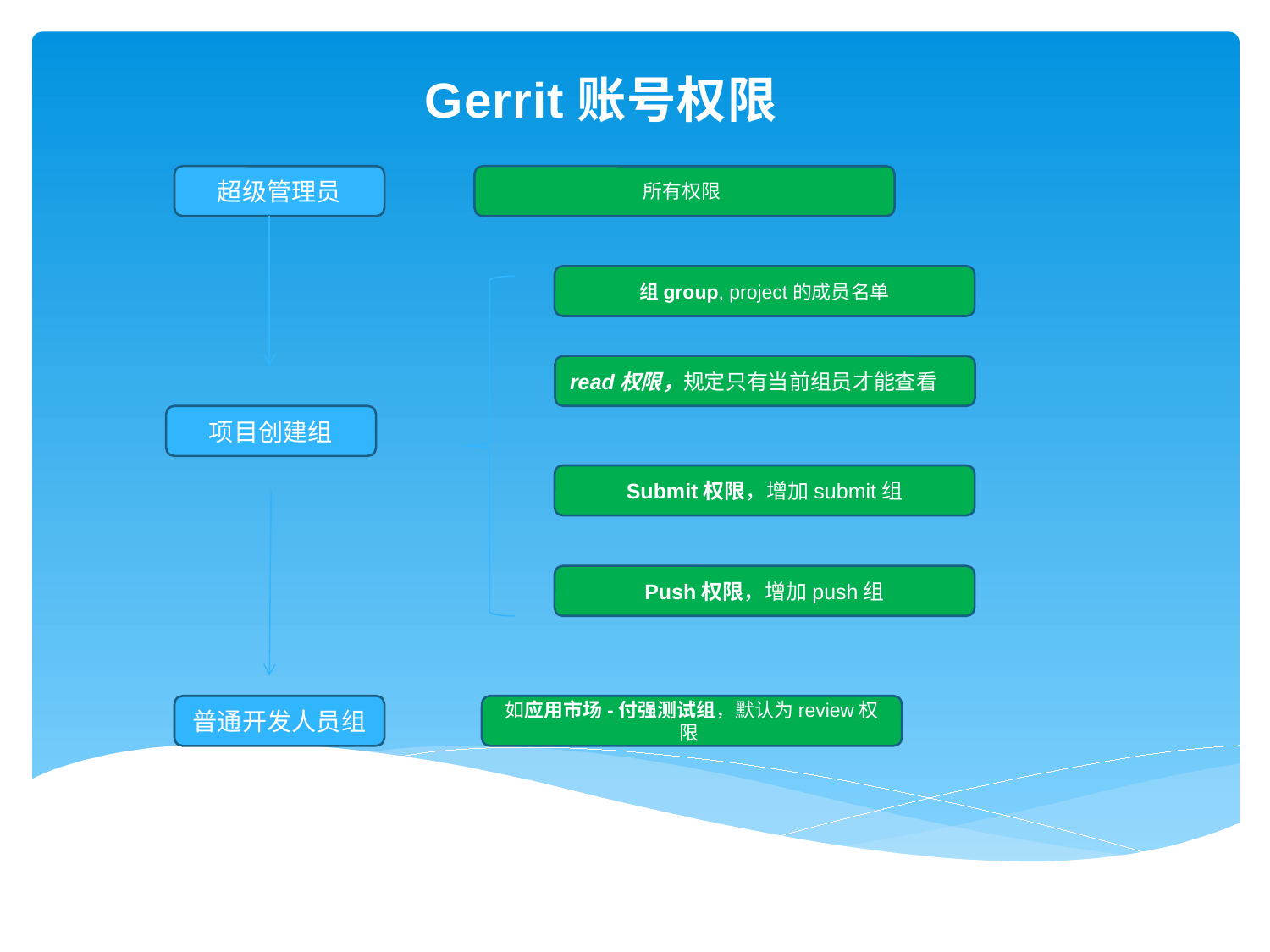

Gerrit账号权限
超级管理员
所有权限
组group, project的成员名单

read权限，规定只有当前组员才能查看
项目创建组
Submit权限，增加submit组
Push权限，增加push组
普通开发人员组
如应用市场-付强测试组，默认为review权限